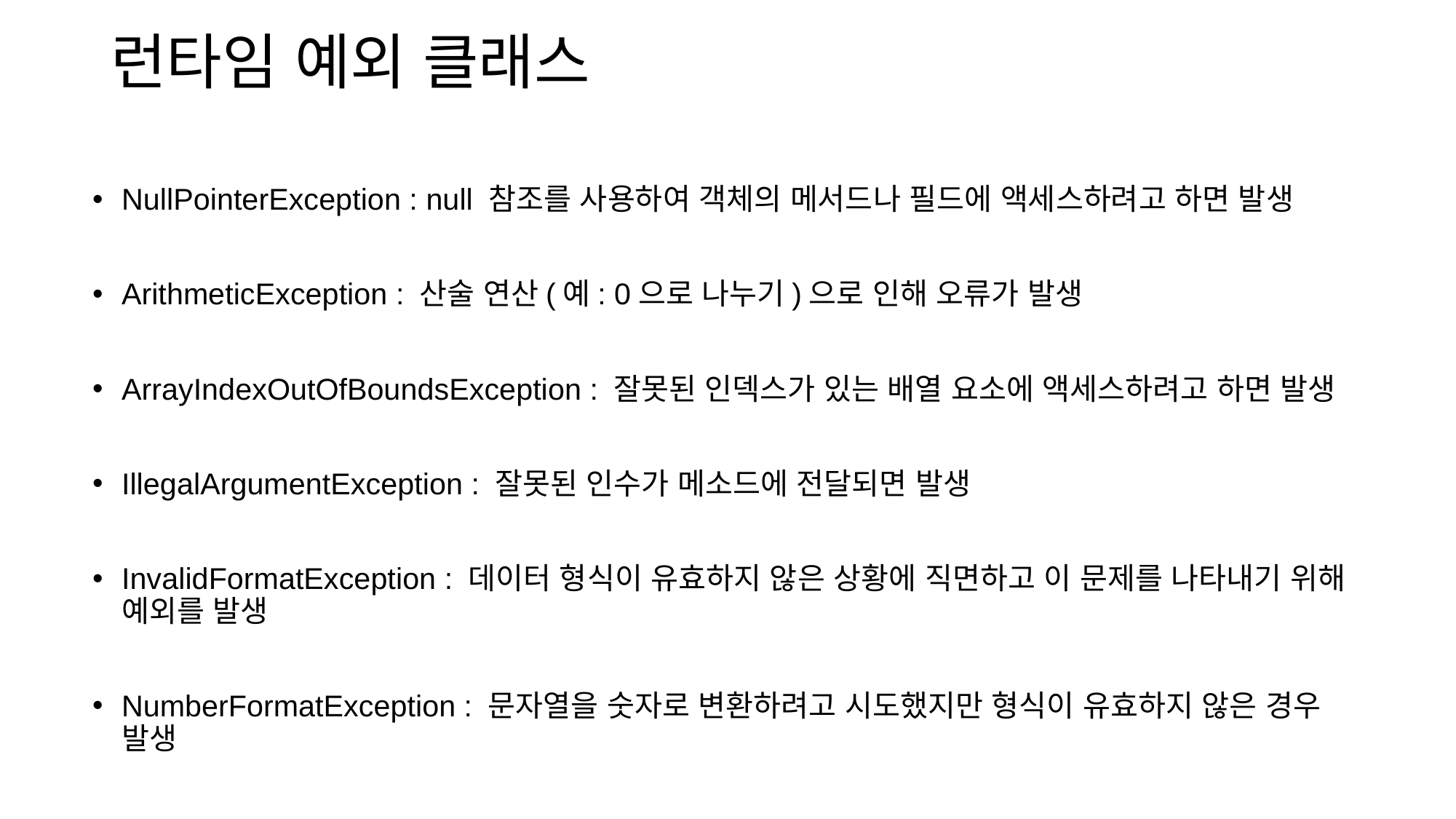

# 런타임 예외 클래스

NullPointerException : null 참조를 사용하여 객체의 메서드나 필드에 액세스하려고 하면 발생

ArithmeticException : 산술 연산(예: 0으로 나누기)으로 인해 오류가 발생

ArrayIndexOutOfBoundsException : 잘못된 인덱스가 있는 배열 요소에 액세스하려고 하면 발생

IllegalArgumentException : 잘못된 인수가 메소드에 전달되면 발생

InvalidFormatException : 데이터 형식이 유효하지 않은 상황에 직면하고 이 문제를 나타내기 위해 예외를 발생

NumberFormatException : 문자열을 숫자로 변환하려고 시도했지만 형식이 유효하지 않은 경우 발생